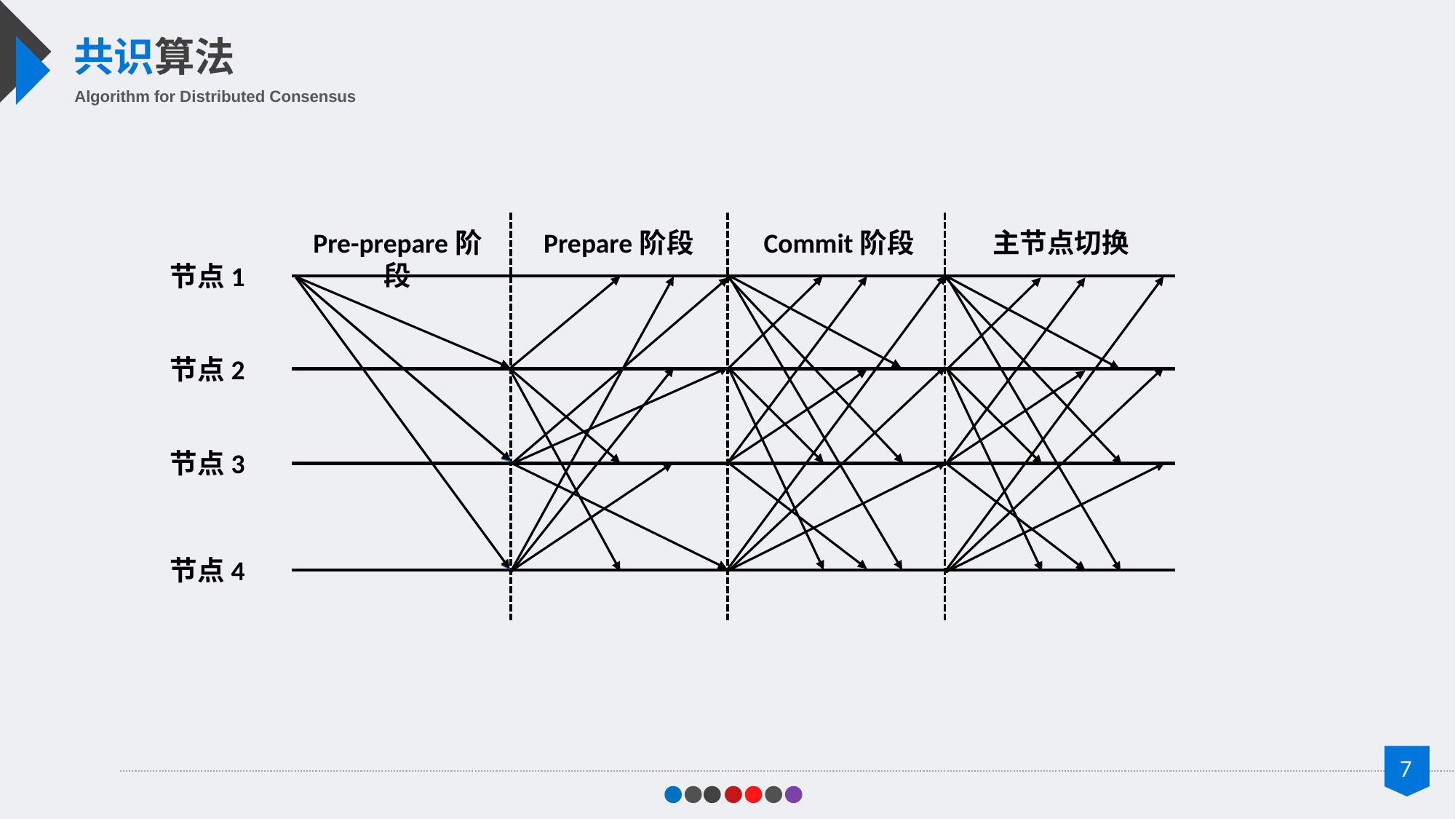

共识算法

Algorithm for Distributed Consensus
Pre-prepare阶段
Prepare阶段
Commit阶段
主节点切换
节点1
节点2
节点3
节点4

7